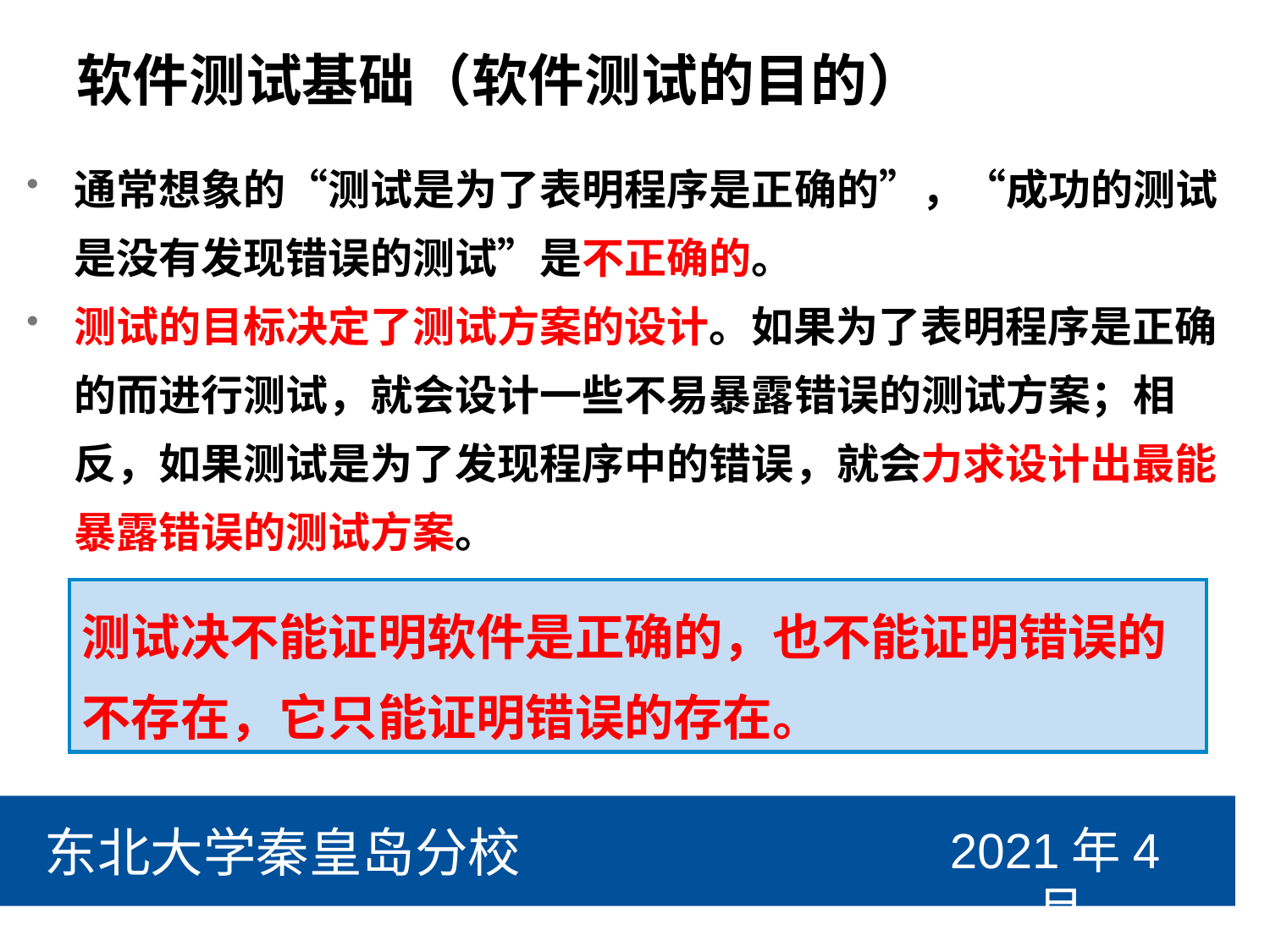

# 软件测试基础（软件测试的目的）
通常想象的“测试是为了表明程序是正确的”，“成功的测试是没有发现错误的测试”是不正确的。
测试的目标决定了测试方案的设计。如果为了表明程序是正确的而进行测试，就会设计一些不易暴露错误的测试方案；相反，如果测试是为了发现程序中的错误，就会力求设计出最能暴露错误的测试方案。

测试决不能证明软件是正确的，也不能证明错误的不存在，它只能证明错误的存在。